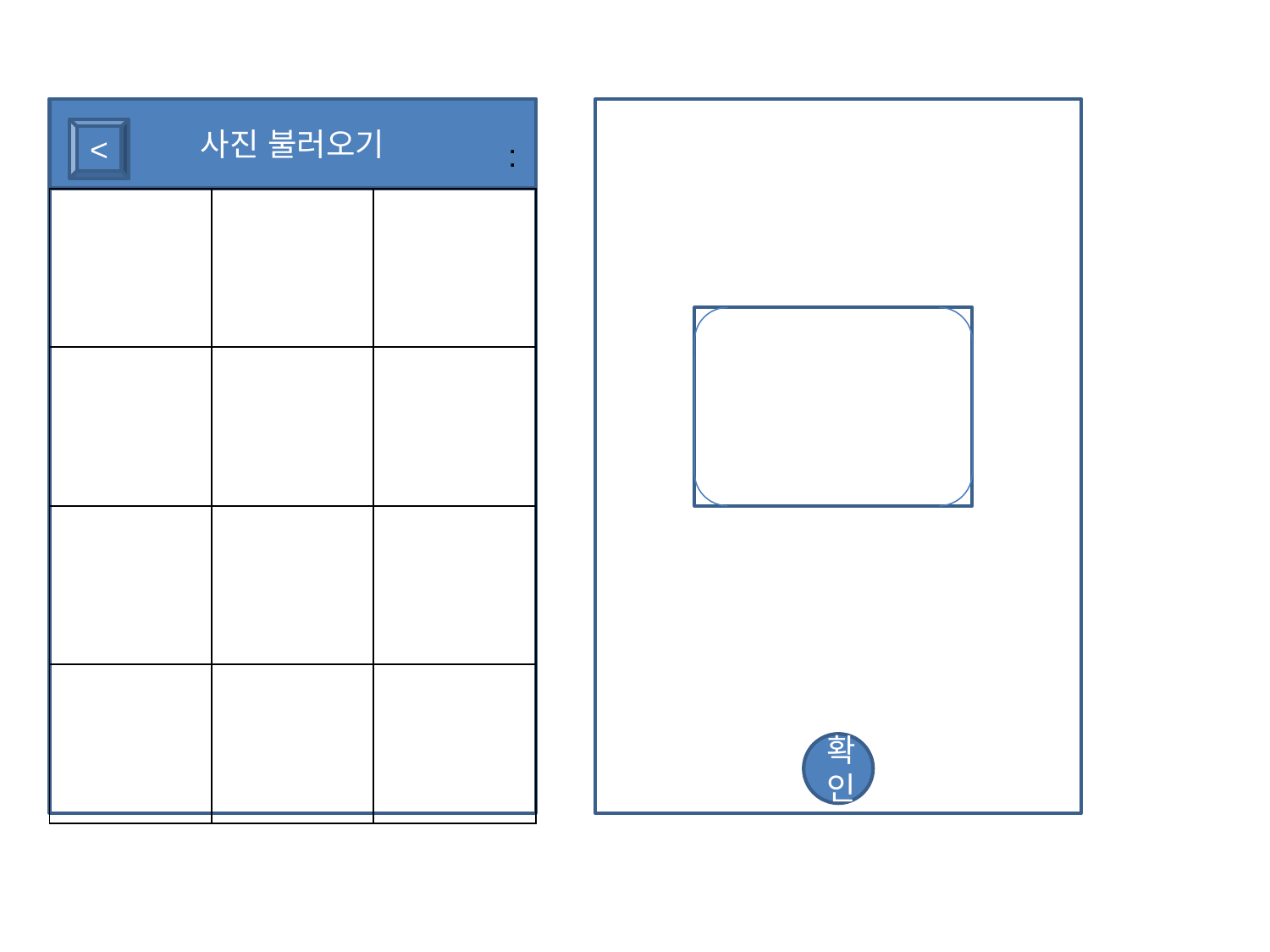

사진 불러오기
<
:

|  |  |  |
| --- | --- | --- |
|  |  |  |
|  |  |  |
|  |  |  |

확인